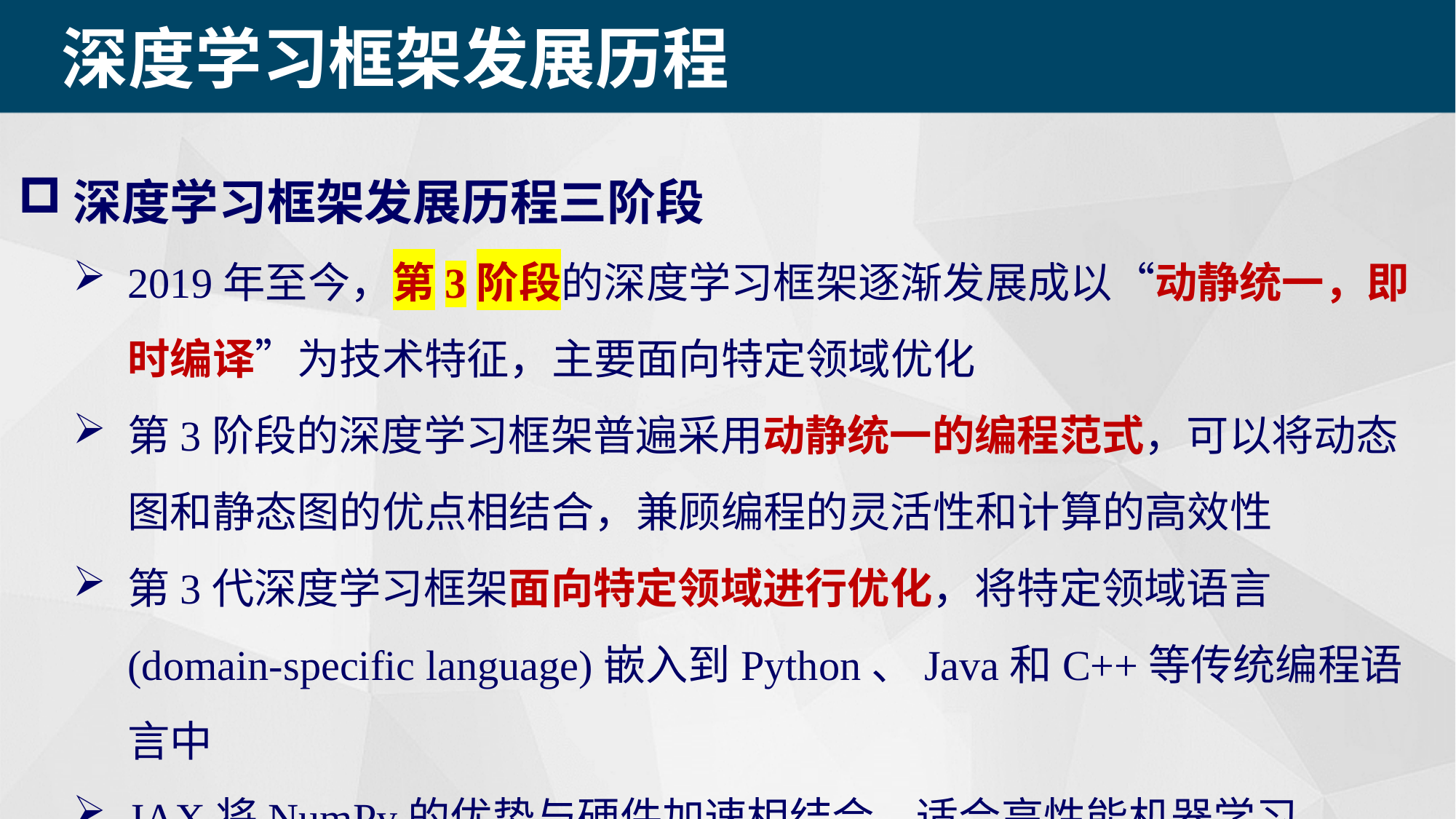

深度学习框架发展历程
深度学习框架发展历程三阶段
2019年至今，第3阶段的深度学习框架逐渐发展成以“动静统一，即时编译”为技术特征，主要面向特定领域优化
第3阶段的深度学习框架普遍采用动静统一的编程范式，可以将动态图和静态图的优点相结合，兼顾编程的灵活性和计算的高效性
第3代深度学习框架面向特定领域进行优化，将特定领域语言(domain-specific language)嵌入到Python、Java和C++等传统编程语言中
JAX将NumPy的优势与硬件加速相结合，适合高性能机器学习